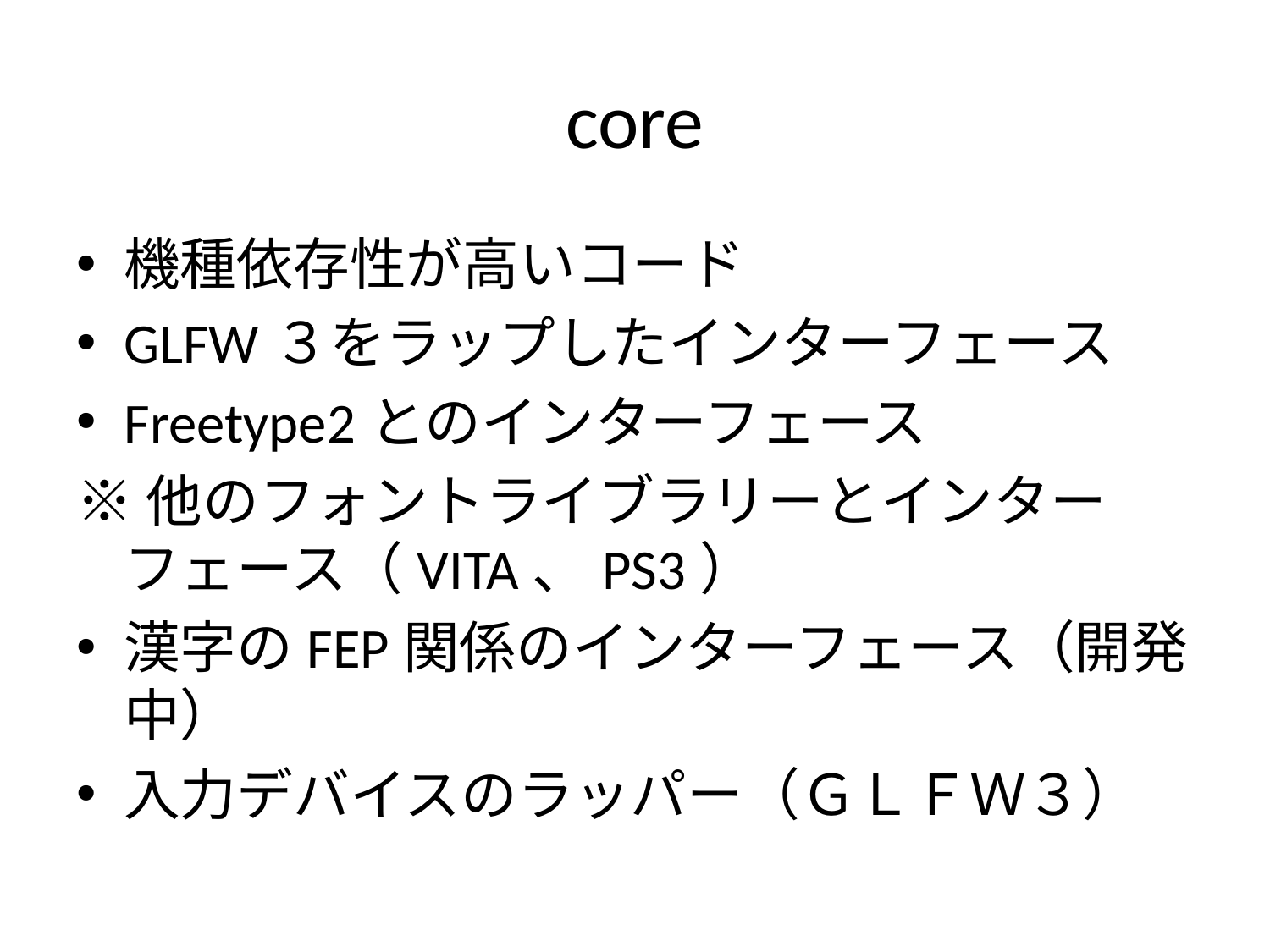

# core
機種依存性が高いコード
GLFW３をラップしたインターフェース
Freetype2とのインターフェース
※他のフォントライブラリーとインターフェース（VITA、PS3）
漢字のFEP関係のインターフェース（開発中）
入力デバイスのラッパー（ＧＬＦＷ３）